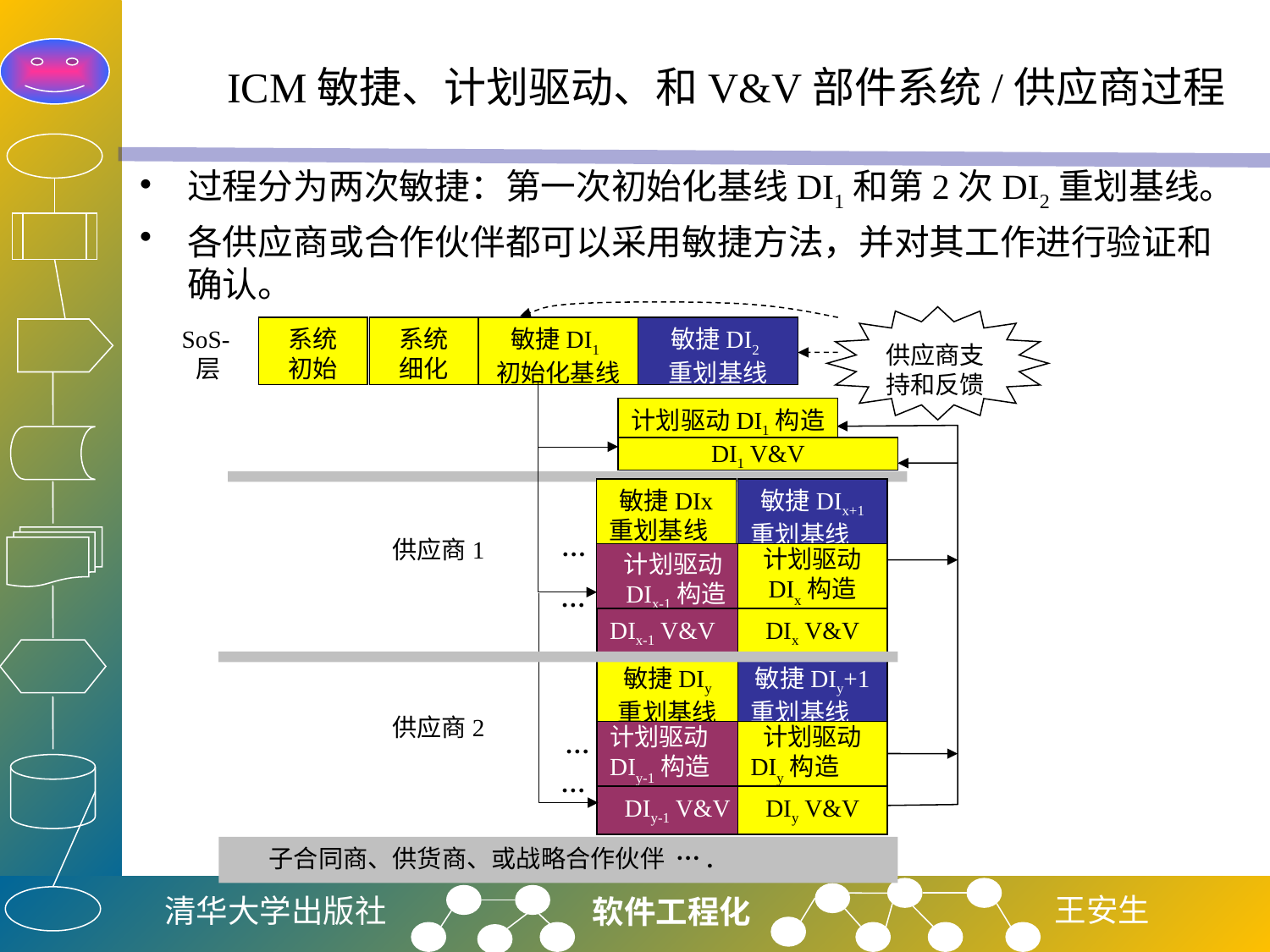

# ICM敏捷、计划驱动、和V&V部件系统/供应商过程
过程分为两次敏捷：第一次初始化基线DI1和第2次DI2重划基线。
各供应商或合作伙伴都可以采用敏捷方法，并对其工作进行验证和确认。

供应商支持和反馈

SoS-层
系统
初始
系统
细化
敏捷DI1
初始化基线
敏捷DI2
重划基线

计划驱动DI1构造

DI1 V&V

敏捷DIx
重划基线
敏捷DIx+1
重划基线
…
供应商1
计划驱动DIx-1构造
计划驱动
DIx构造

…

DIx-1 V&V
DIx V&V

敏捷DIy
重划基线
敏捷DIy+1
重划基线
供应商2
计划驱动DIy-1构造
计划驱动
DIy构造
…

…
DIy-1 V&V
DIy V&V
子合同商、供货商、或战略合作伙伴  ….